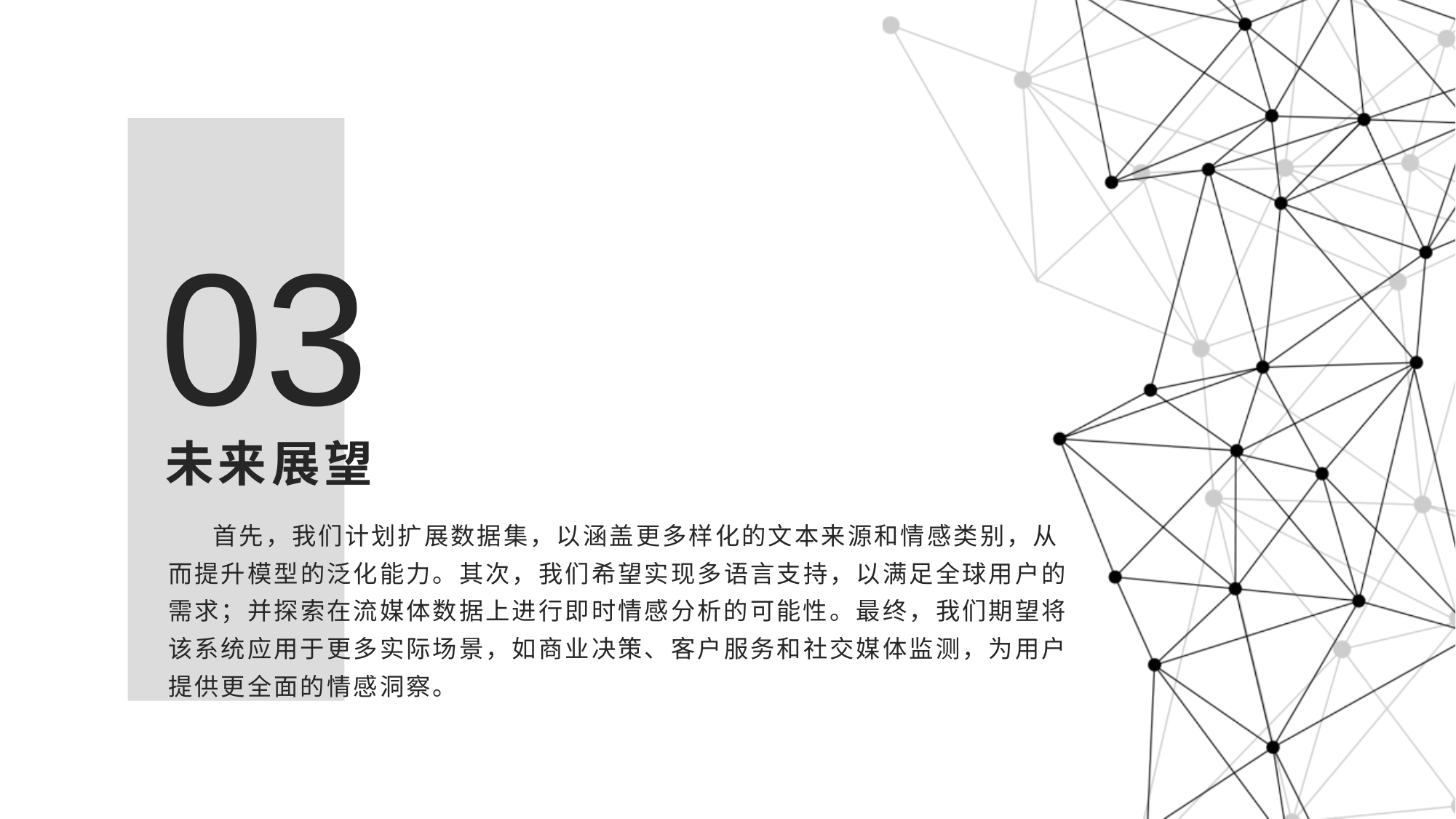

03
# 未来展望
     首先，我们计划扩展数据集，以涵盖更多样化的文本来源和情感类别，从而提升模型的泛化能力。其次，我们希望实现多语言支持，以满足全球用户的需求；并探索在流媒体数据上进行即时情感分析的可能性。最终，我们期望将该系统应用于更多实际场景，如商业决策、客户服务和社交媒体监测，为用户提供更全面的情感洞察。